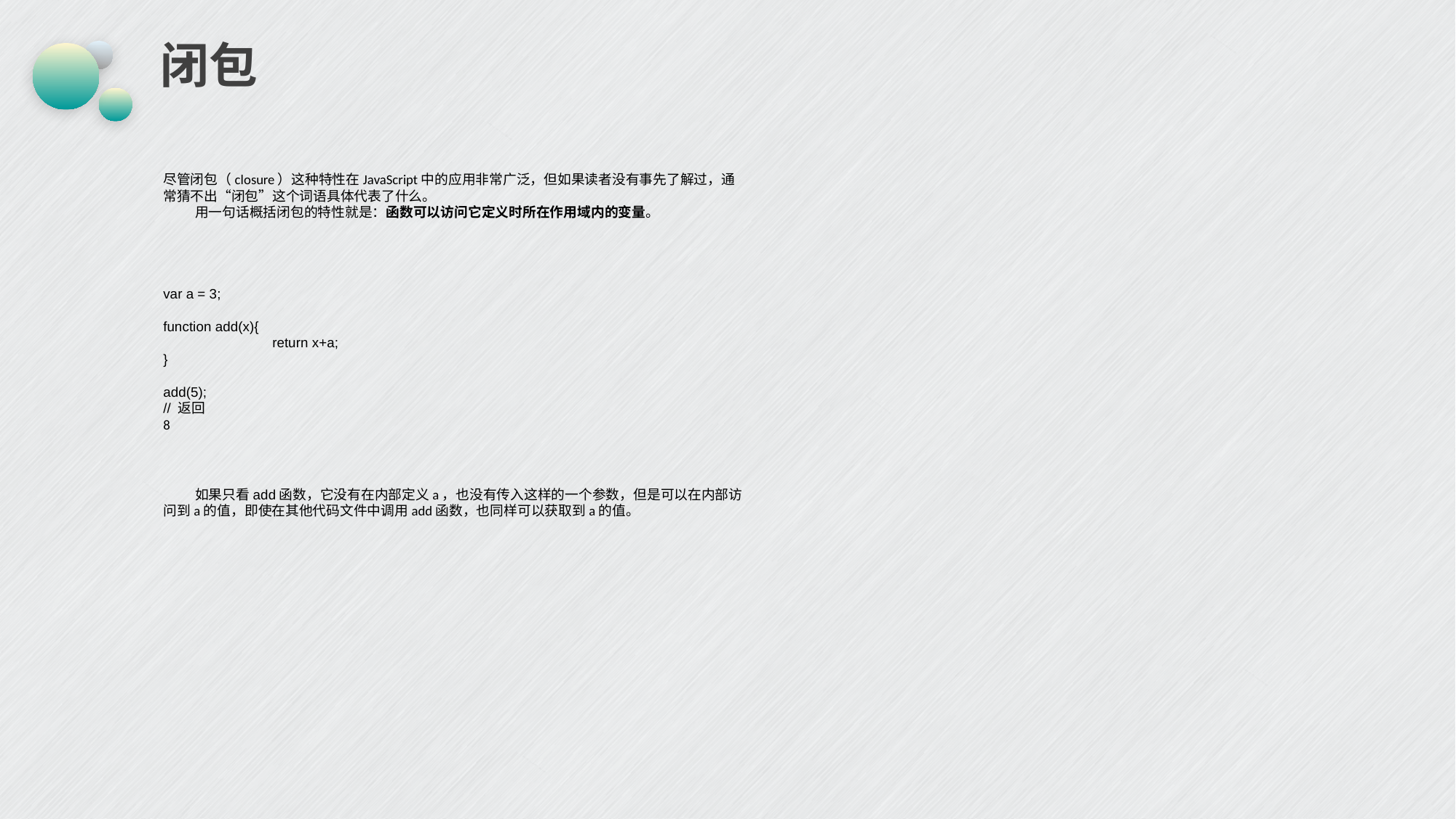

# 闭包

尽管闭包（closure）这种特性在JavaScript中的应用非常广泛，但如果读者没有事先了解过，通常猜不出“闭包”这个词语具体代表了什么。用一句话概括闭包的特性就是：函数可以访问它定义时所在作用域内的变量。
var a = 3; function add(x){	return x+a;} add(5);// 返回8
如果只看add函数，它没有在内部定义a，也没有传入这样的一个参数，但是可以在内部访问到a的值，即使在其他代码文件中调用add函数，也同样可以获取到a的值。